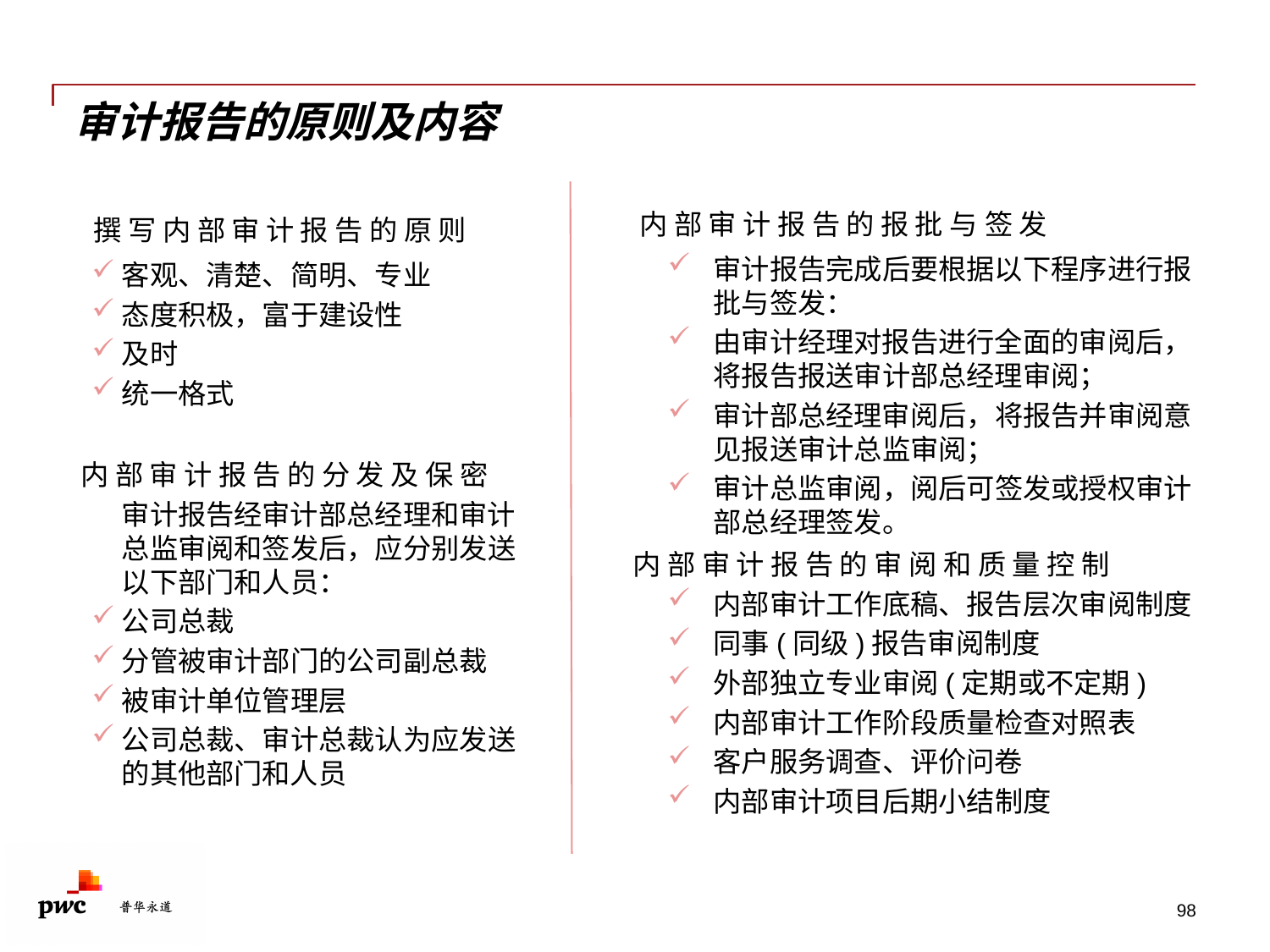

# 审计报告的原则及内容
 内 部 审 计 报 告 的 报 批 与 签 发
审计报告完成后要根据以下程序进行报批与签发：
由审计经理对报告进行全面的审阅后，将报告报送审计部总经理审阅；
审计部总经理审阅后，将报告并审阅意见报送审计总监审阅；
审计总监审阅，阅后可签发或授权审计部总经理签发。
  内 部 审 计 报 告 的 审 阅 和 质 量 控 制
内部审计工作底稿、报告层次审阅制度
同事(同级)报告审阅制度
外部独立专业审阅(定期或不定期)
内部审计工作阶段质量检查对照表
客户服务调查、评价问卷
内部审计项目后期小结制度

 撰 写 内 部 审 计 报 告 的 原 则
客观、清楚、简明、专业
态度积极，富于建设性
及时
统一格式

 内 部 审 计 报 告 的 分 发 及 保 密
审计报告经审计部总经理和审计总监审阅和签发后，应分别发送以下部门和人员：
公司总裁
分管被审计部门的公司副总裁
被审计单位管理层
公司总裁、审计总裁认为应发送的其他部门和人员

98